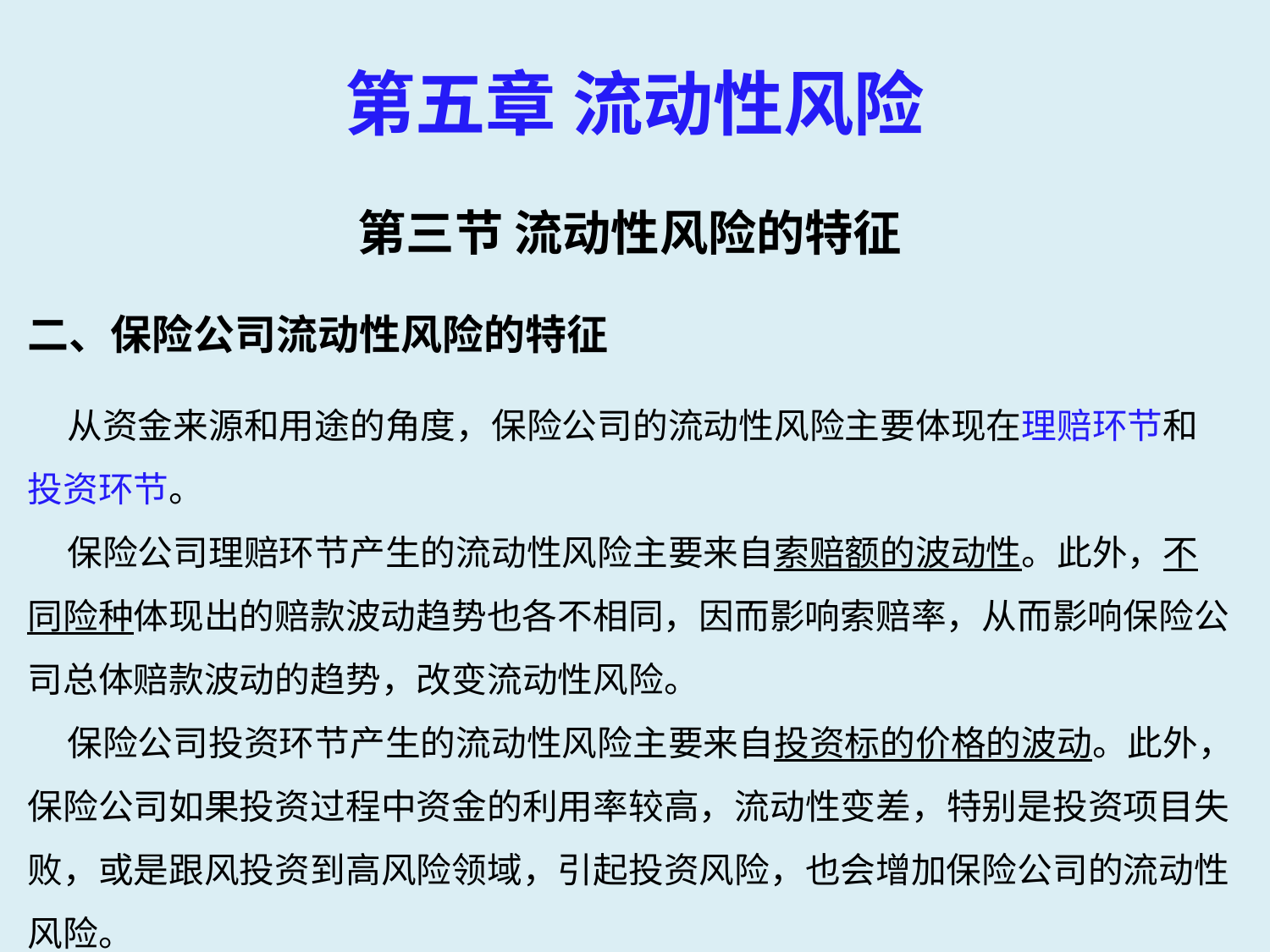

# 第五章 流动性风险
第三节 流动性风险的特征

二、保险公司流动性风险的特征
    从资金来源和用途的角度，保险公司的流动性风险主要体现在理赔环节和投资环节。
    保险公司理赔环节产生的流动性风险主要来自索赔额的波动性。此外，不同险种体现出的赔款波动趋势也各不相同，因而影响索赔率，从而影响保险公司总体赔款波动的趋势，改变流动性风险。
    保险公司投资环节产生的流动性风险主要来自投资标的价格的波动。此外，保险公司如果投资过程中资金的利用率较高，流动性变差，特别是投资项目失败，或是跟风投资到高风险领域，引起投资风险，也会增加保险公司的流动性风险。